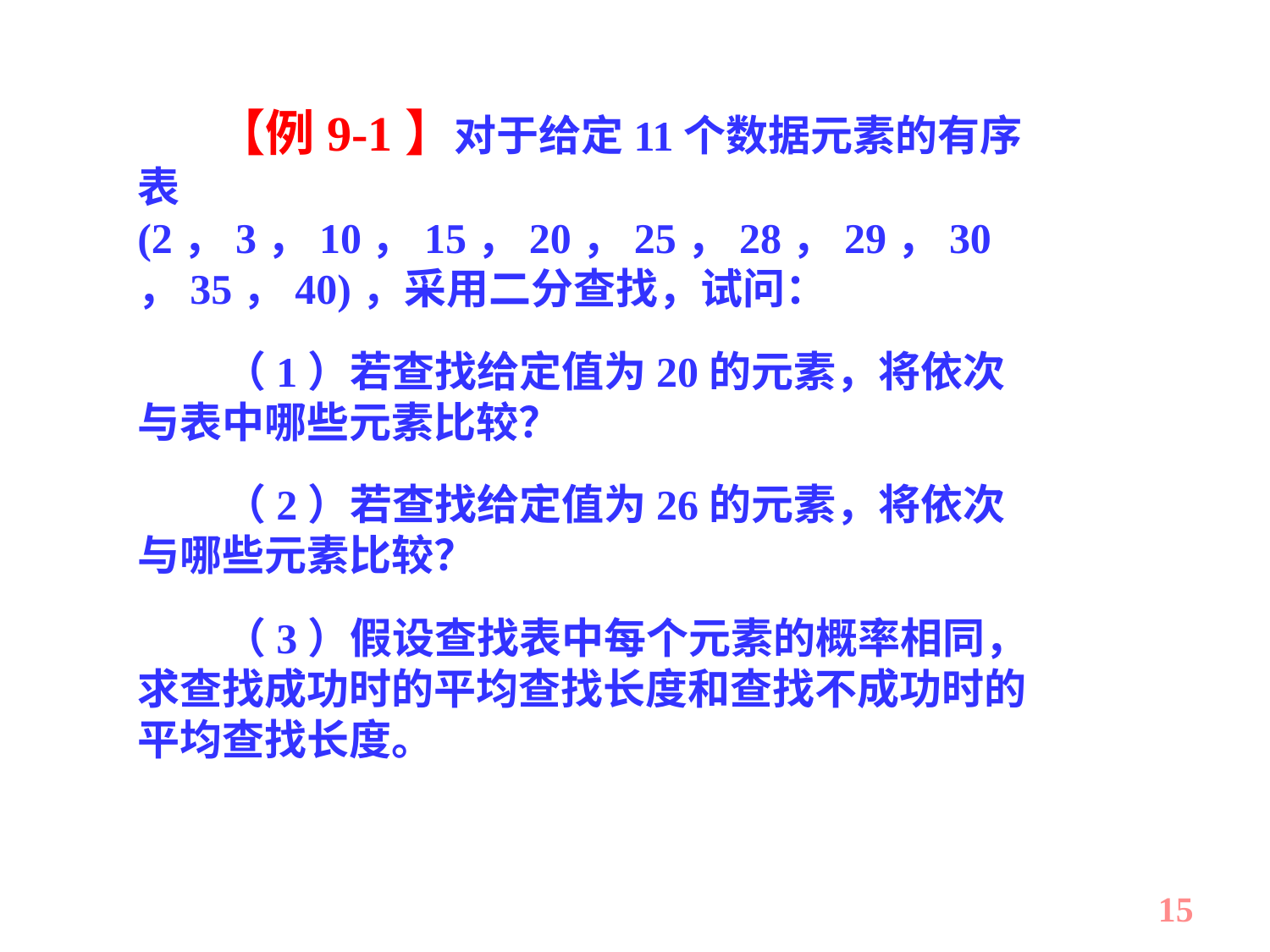

【例9-1】对于给定11个数据元素的有序表(2，3，10，15，20，25，28，29，30，35，40)，采用二分查找，试问：
        （1）若查找给定值为20的元素，将依次与表中哪些元素比较？
        （2）若查找给定值为26的元素，将依次与哪些元素比较？
        （3）假设查找表中每个元素的概率相同，求查找成功时的平均查找长度和查找不成功时的平均查找长度。
15